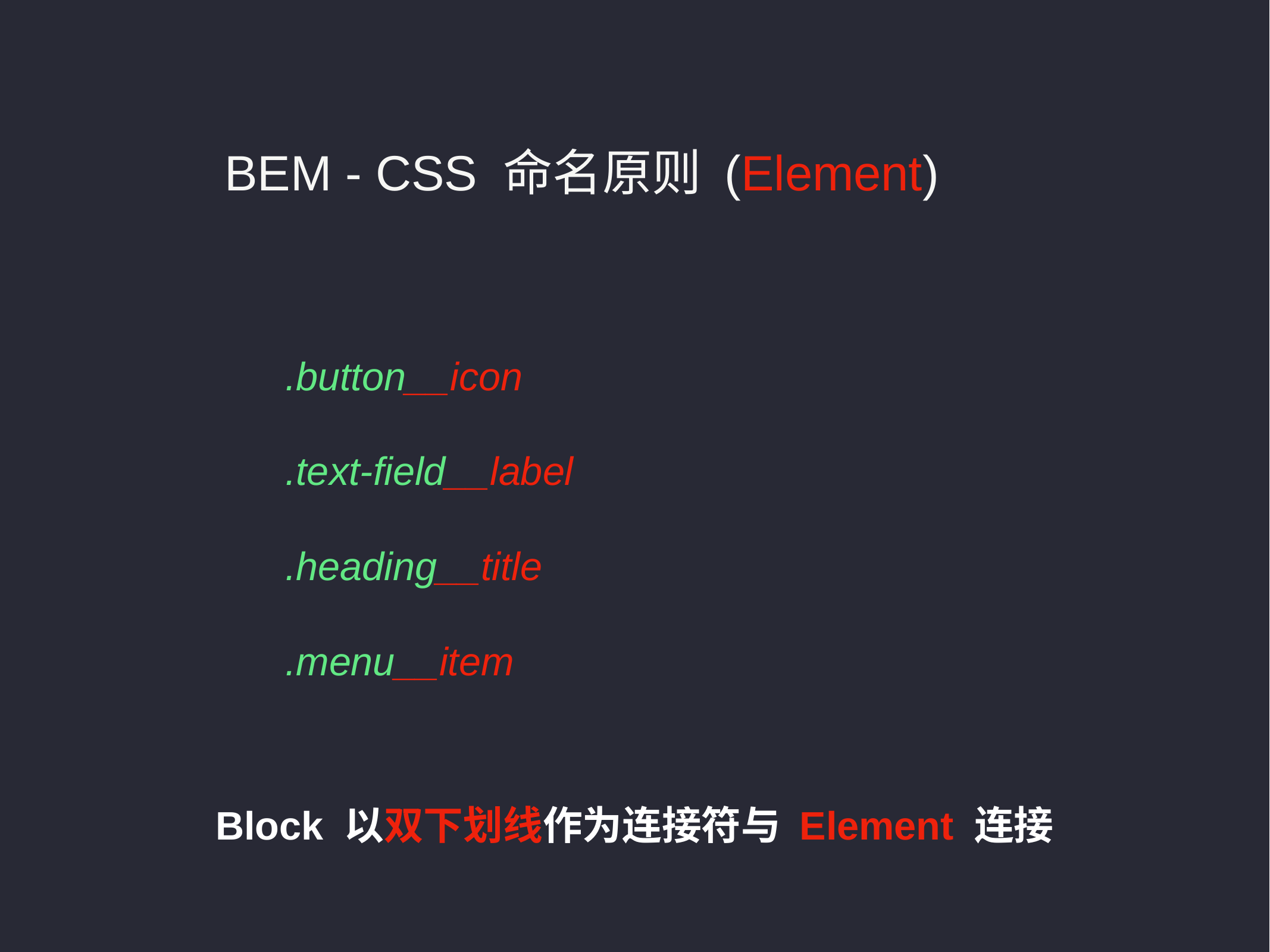

BEM - CSS 命名原则 (Element)
.button__icon
.text-field__label
.heading__title
.menu__item
Block 以双下划线作为连接符与 Element 连接